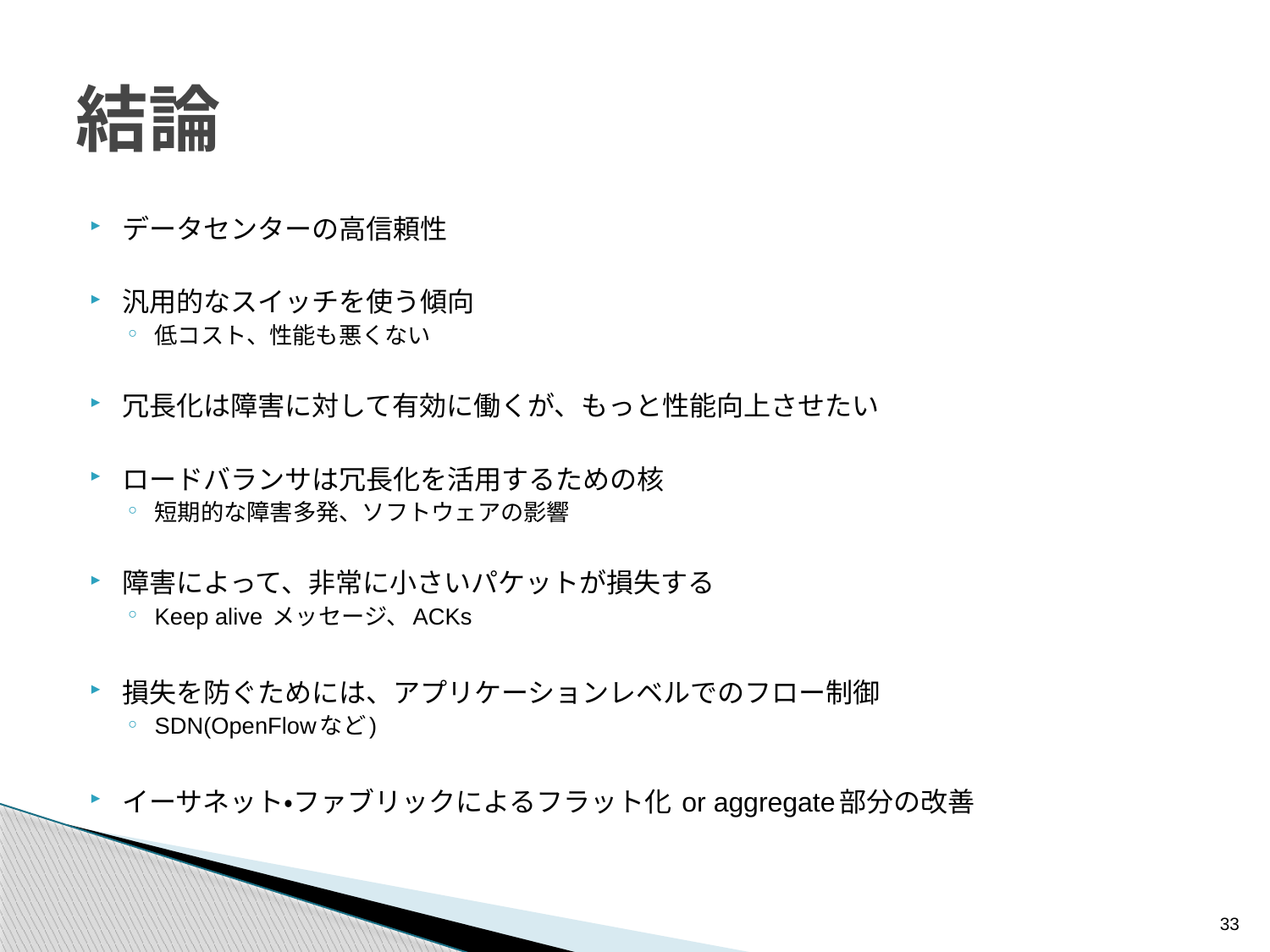

# 結論
データセンターの高信頼性

汎用的なスイッチを使う傾向
低コスト、性能も悪くない

冗長化は障害に対して有効に働くが、もっと性能向上させたい

ロードバランサは冗長化を活用するための核
短期的な障害多発、ソフトウェアの影響

障害によって、非常に小さいパケットが損失する
Keep alive メッセージ、ACKs

損失を防ぐためには、アプリケーションレベルでのフロー制御
SDN(OpenFlowなど)

イーサネット・ファブリックによるフラット化 or aggregate部分の改善

33